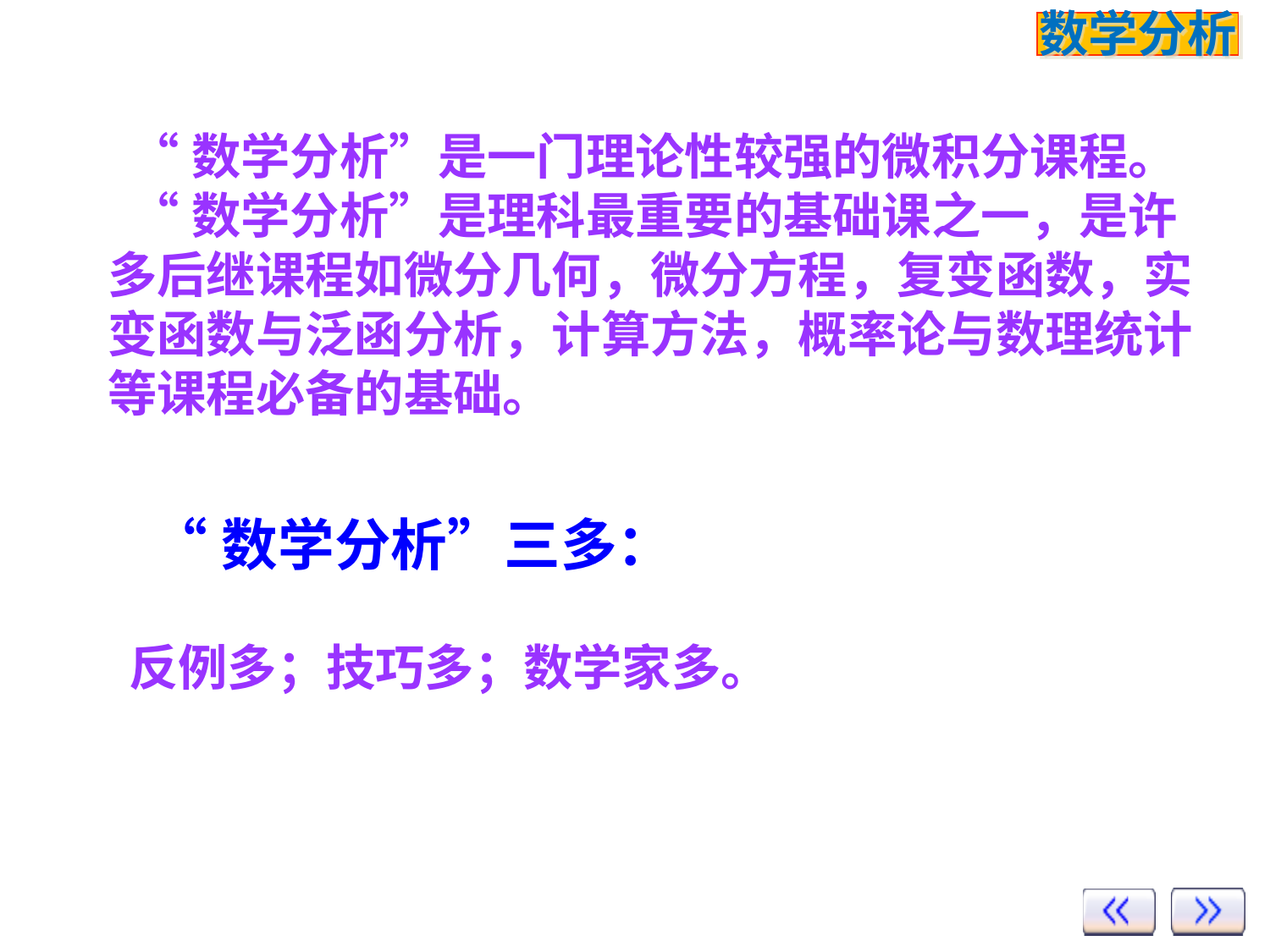

“数学分析”是一门理论性较强的微积分课程。
  “数学分析”是理科最重要的基础课之一，是许多后继课程如微分几何，微分方程，复变函数，实变函数与泛函分析，计算方法，概率论与数理统计等课程必备的基础。
  “数学分析”三多：

反例多；技巧多；数学家多。